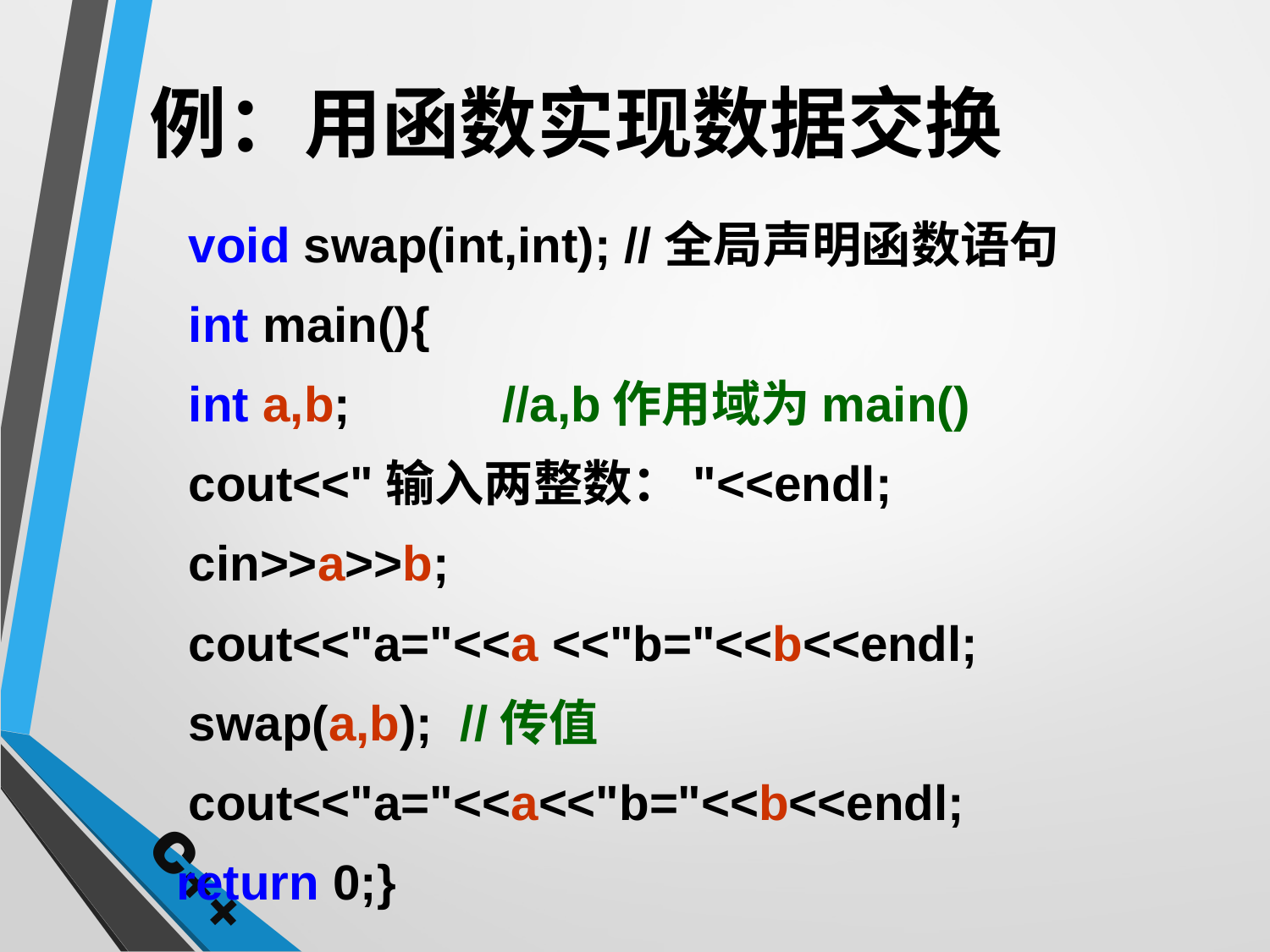

# 例：用函数实现数据交换
	void swap(int,int); //全局声明函数语句
	int main(){
	int a,b;           //a,b作用域为main()
	cout<<"输入两整数："<<endl;
	cin>>a>>b;
	cout<<"a="<<a <<"b="<<b<<endl;
	swap(a,b);  //传值
	cout<<"a="<<a<<"b="<<b<<endl;
  return 0;}